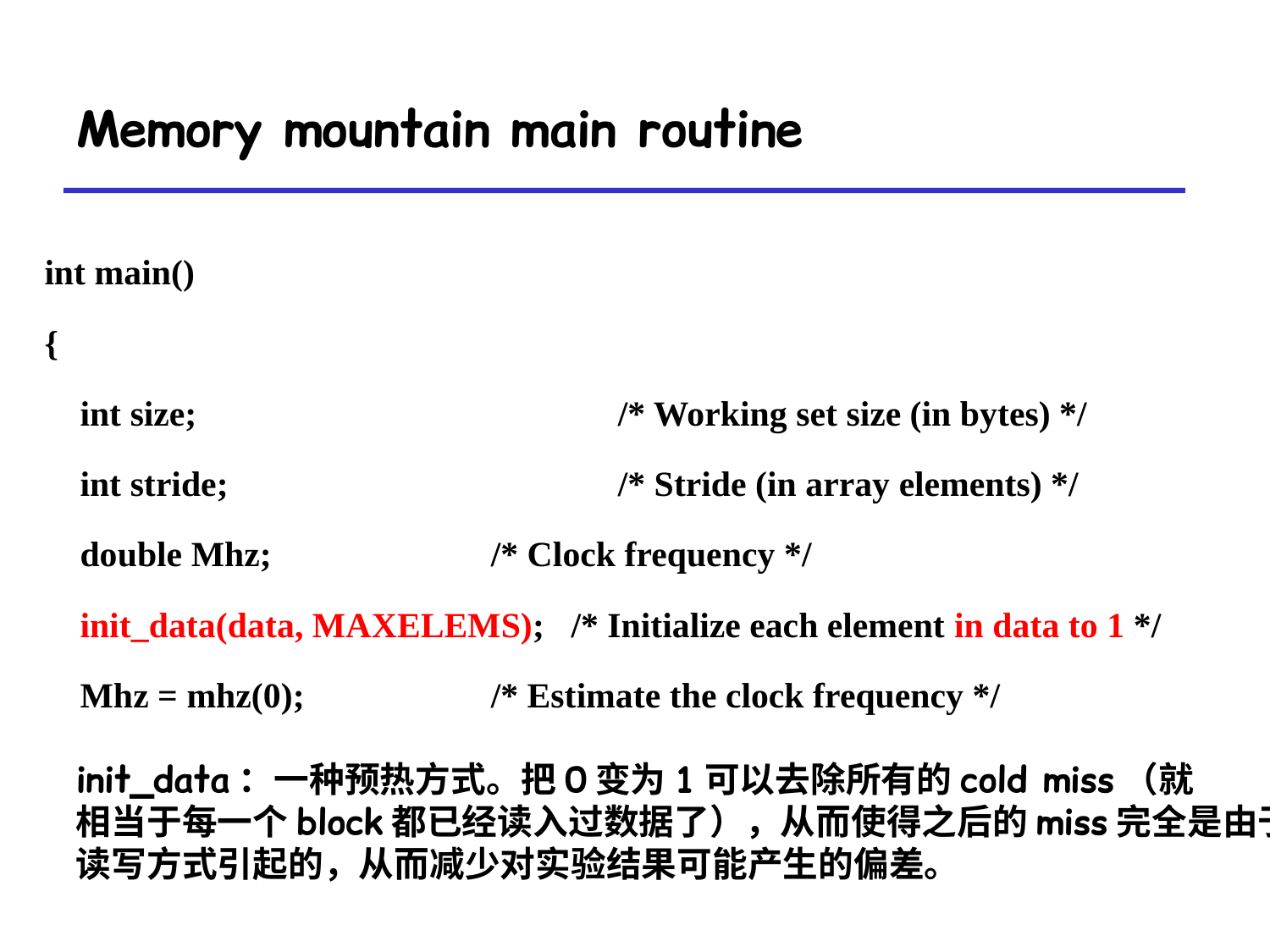

# Memory mountain main routine
int main()
{
    int size;        			  /* Working set size (in bytes) */
    int stride;      			  /* Stride (in array elements) */
    double Mhz;      		  /* Clock frequency */
    init_data(data, MAXELEMS);   /* Initialize each element in data to 1 */
    Mhz = mhz(0);              	  /* Estimate the clock frequency */
init_data：一种预热方式。把0变为1可以去除所有的cold miss（就
相当于每一个block都已经读入过数据了），从而使得之后的miss完全是由于
读写方式引起的，从而减少对实验结果可能产生的偏差。
61